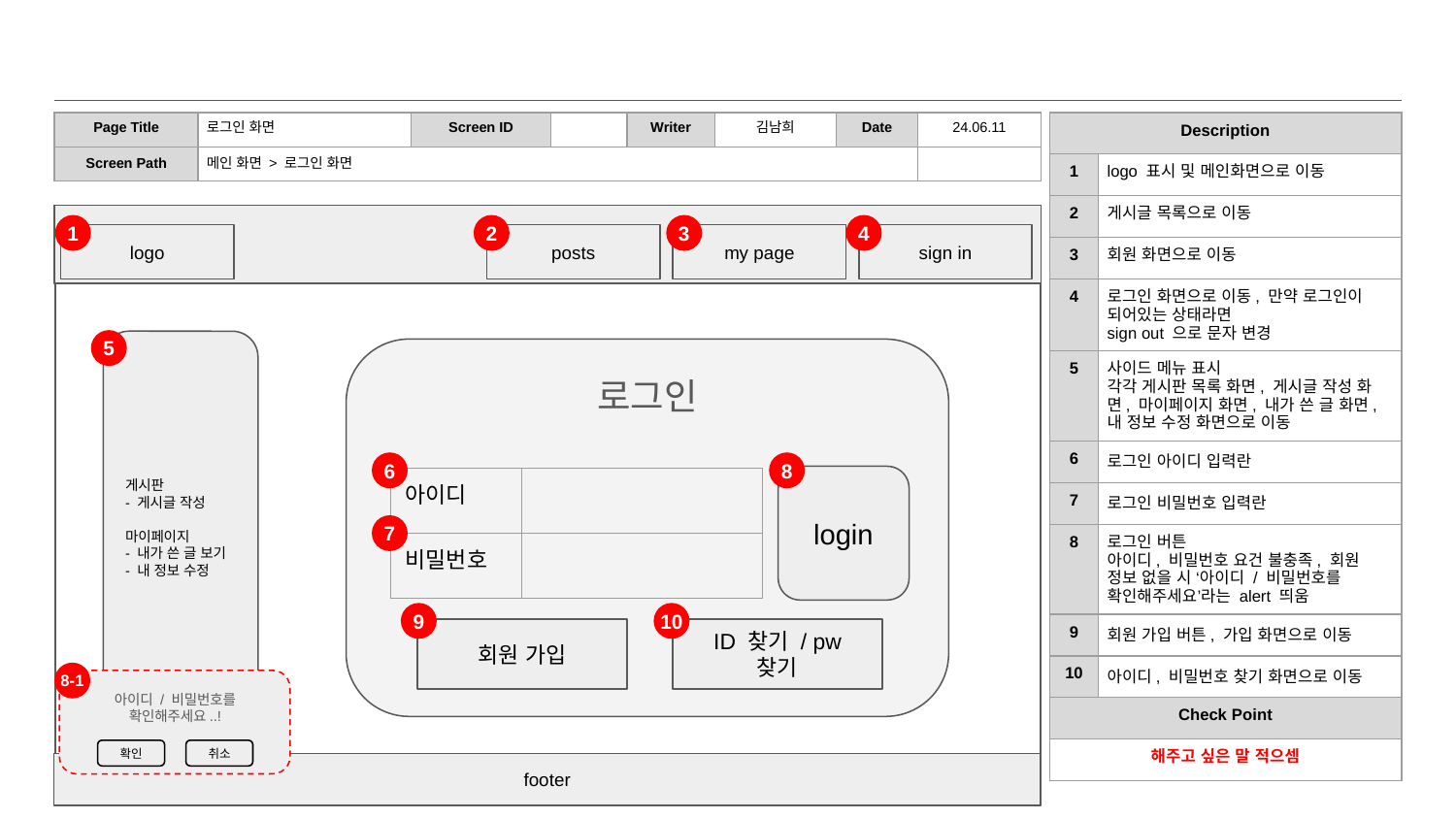

| Page Title | 로그인 화면 | Screen ID |  | Writer | 김남희 | Date | 24.06.11 |
| --- | --- | --- | --- | --- | --- | --- | --- |
| Screen Path | 메인 화면 > 로그인 화면 |  |  |  |  |  |  |
| Description |  |
| --- | --- |
| 1 | logo 표시 및 메인화면으로 이동 |
| 2 | 게시글 목록으로 이동 |
| 3 | 회원 화면으로 이동 |
| 4 | 로그인 화면으로 이동, 만약 로그인이 되어있는 상태라면 sign out 으로 문자 변경 |
| 5 | 사이드 메뉴 표시 각각 게시판 목록 화면, 게시글 작성 화면, 마이페이지 화면, 내가 쓴 글 화면, 내 정보 수정 화면으로 이동 |
| 6 | 로그인 아이디 입력란 |
| 7 | 로그인 비밀번호 입력란 |
| 8 | 로그인 버튼 아이디, 비밀번호 요건 불충족, 회원 정보 없을 시 ‘아이디 / 비밀번호를 확인해주세요’라는 alert 띄움 |
| 9 | 회원 가입 버튼, 가입 화면으로 이동 |
| 10 | 아이디, 비밀번호 찾기 화면으로 이동 |
| Check Point |  |
| 해주고 싶은 말 적으셈 |  |
①

③
④
②
1
2
3
4
logo
logo
posts
posts
my page
my page
sign in
sign in
5
게시판
- 게시글 작성

마이페이지
- 내가 쓴 글 보기
- 내 정보 수정

로그인
6
8
login
| 아이디 |  |
| --- | --- |
| 비밀번호 |  |
7
10
9
회원 가입
ID 찾기 / pw 찾기
8-1

아이디 / 비밀번호를
확인해주세요..!
확인
취소
footer
footer